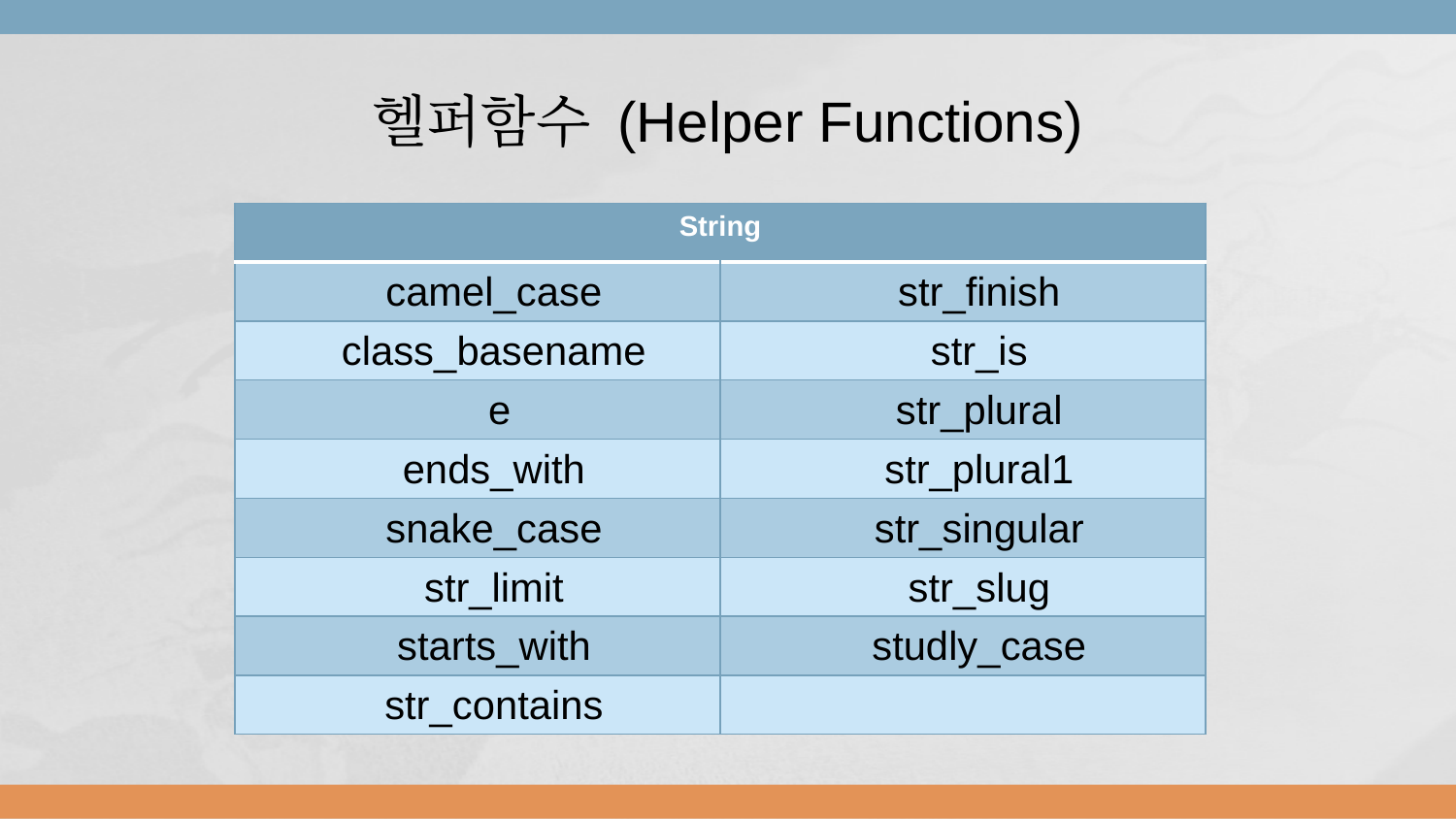

# 헬퍼함수 (Helper Functions)
| String |  |
| --- | --- |
| camel\_case | str\_finish |
| class\_basename | str\_is |
| e | str\_plural |
| ends\_with | str\_plural1 |
| snake\_case | str\_singular |
| str\_limit | str\_slug |
| starts\_with | studly\_case |
| str\_contains |  |